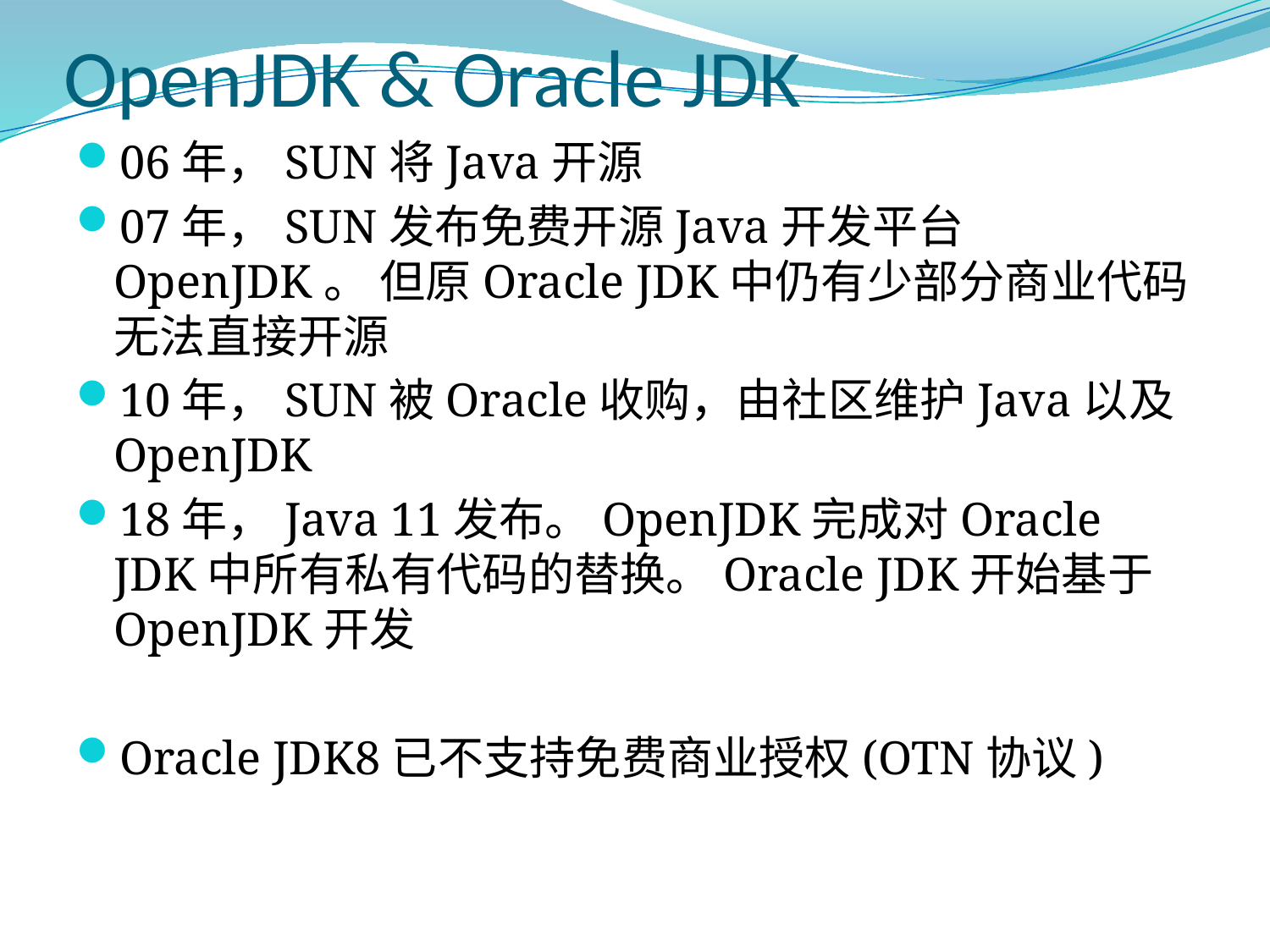

# OpenJDK & Oracle JDK
06年，SUN将Java开源
07年，SUN发布免费开源Java开发平台OpenJDK。 但原Oracle JDK中仍有少部分商业代码无法直接开源
10年，SUN被Oracle收购，由社区维护Java以及OpenJDK
18年，Java 11发布。OpenJDK完成对Oracle JDK中所有私有代码的替换。Oracle JDK开始基于OpenJDK开发

Oracle JDK8已不支持免费商业授权(OTN协议)

14